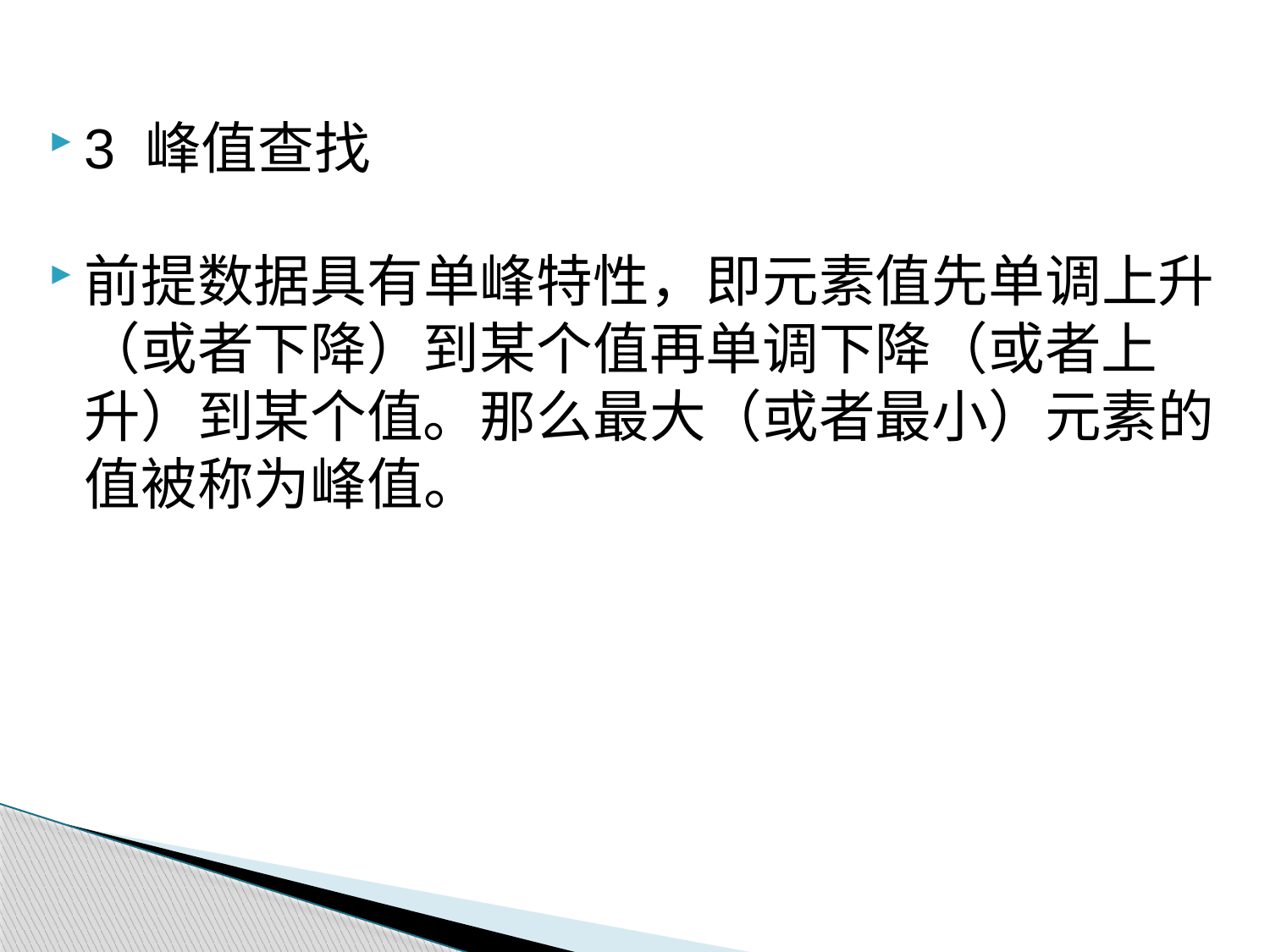

3 峰值查找

前提数据具有单峰特性，即元素值先单调上升（或者下降）到某个值再单调下降（或者上升）到某个值。那么最大（或者最小）元素的值被称为峰值。